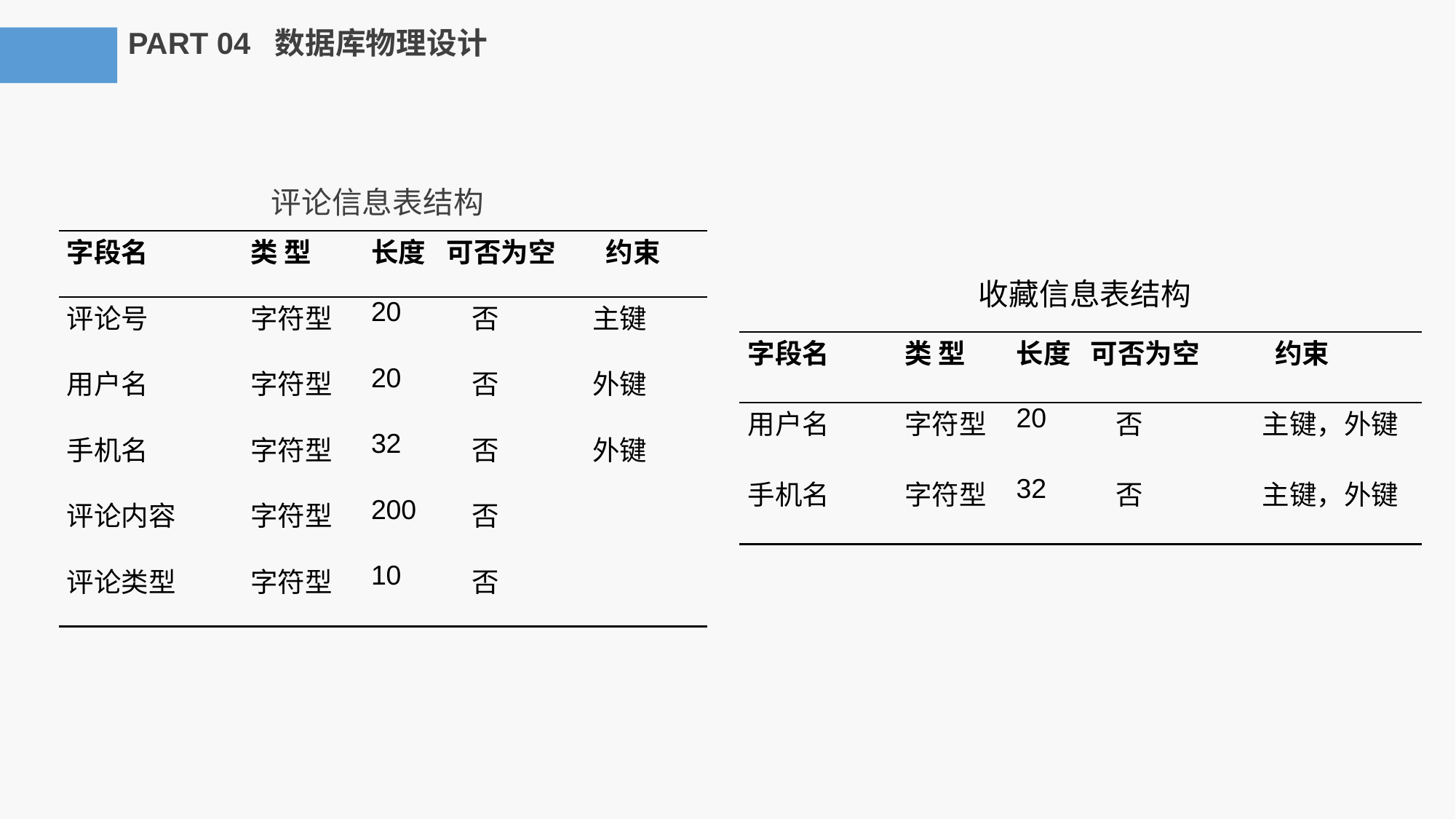

PART 04  数据库物理设计

评论信息表结构
| 字段名 | 类 型 | 长度 | 可否为空 |  |  |  | 约束 |
| --- | --- | --- | --- | --- | --- | --- | --- |
| 评论号 | 字符型 | 20 |  | 否 |  | 主键 |  |
| 用户名 | 字符型 | 20 |  | 否 |  | 外键 |  |
| 手机名 | 字符型 | 32 |  | 否 |  | 外键 |  |
| 评论内容 | 字符型 | 200 |  | 否 |  |  |  |
| 评论类型 | 字符型 | 10 |  | 否 |  |  |  |
收藏信息表结构
| 字段名 | 类 型 | 长度 | 可否为空 |  |  |  |  | 约束 |
| --- | --- | --- | --- | --- | --- | --- | --- | --- |
| 用户名 | 字符型 | 20 |  | 否 |  |  | 主键，外键 |  |
| 手机名 | 字符型 | 32 |  | 否 |  |  | 主键，外键 |  |